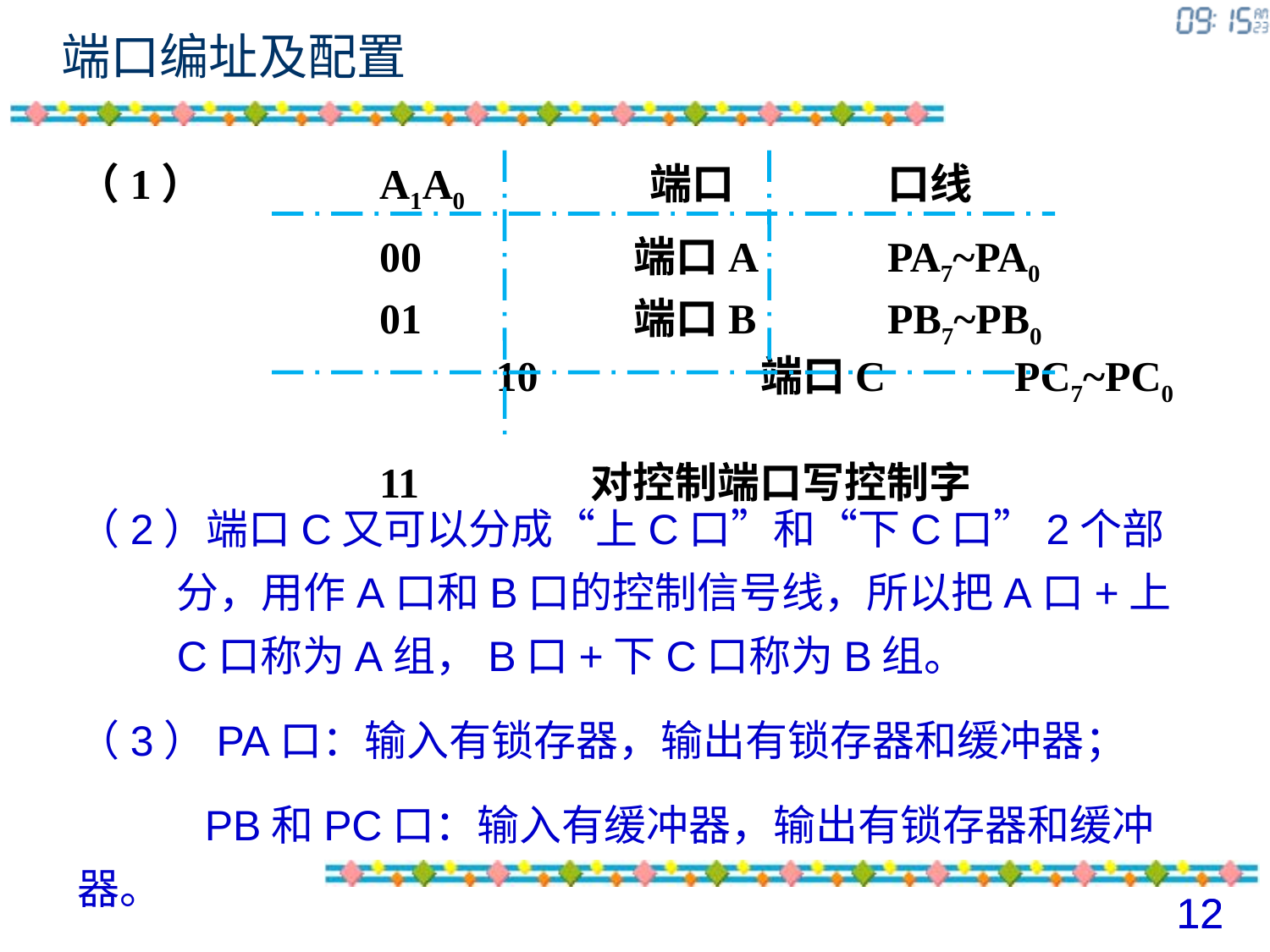

# 端口编址及配置
（1）		A1A0		 端口		口线
		        	00		端口A		PA7~PA0
			01		端口B		PB7~PB0			           10		端口C		PC7~PC0
			11	       对控制端口写控制字

（2）端口C又可以分成“上C口”和“下C口”2个部分，用作A口和B口的控制信号线，所以把A口+上C口称为A组，B口+下C口称为B组。
（3）PA口：输入有锁存器，输出有锁存器和缓冲器；
	PB和PC口：输入有缓冲器，输出有锁存器和缓冲器。